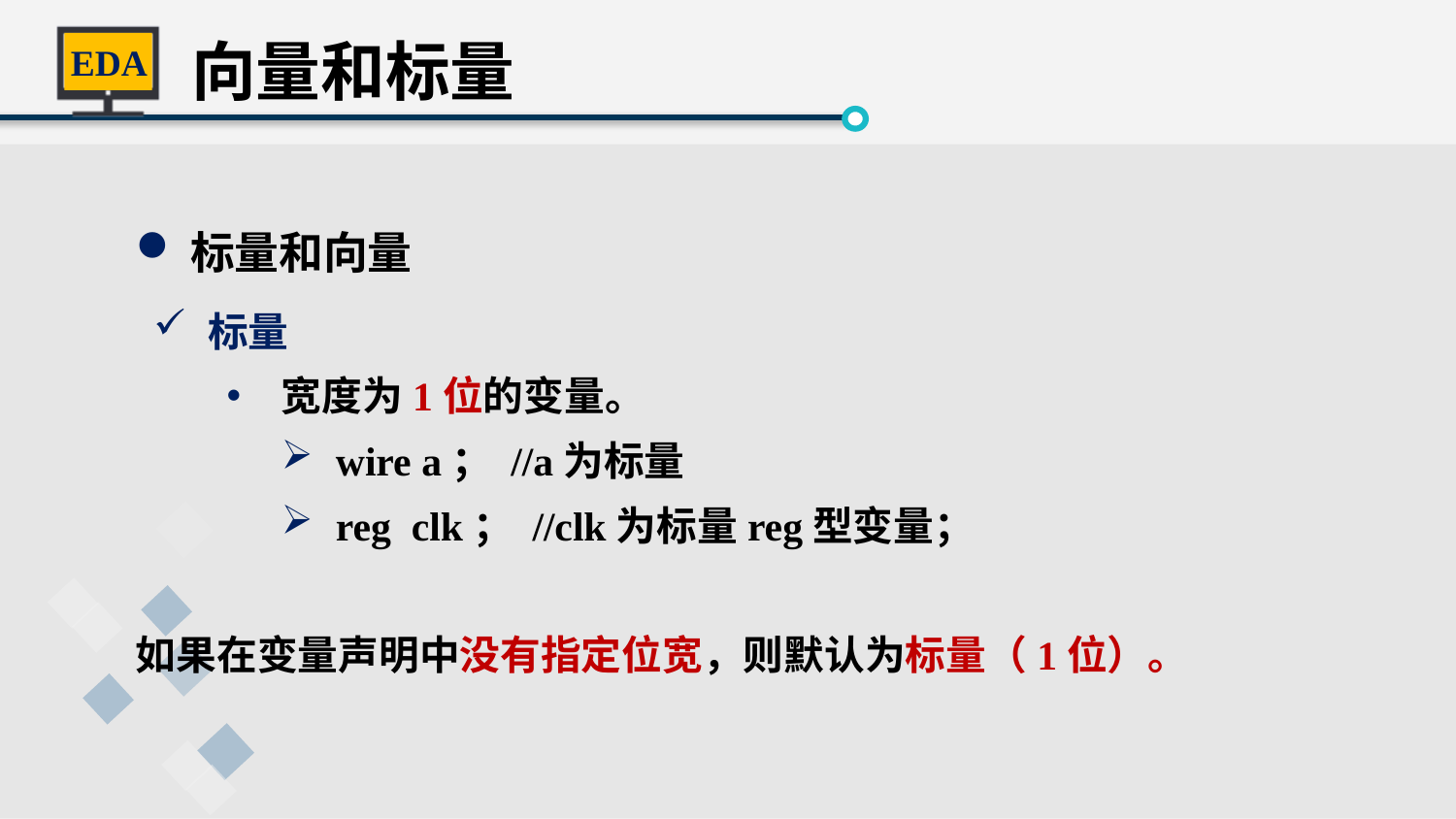

向量和标量
标量和向量
标量
宽度为1位的变量。
wire a； //a为标量
reg  clk； //clk为标量reg型变量；

如果在变量声明中没有指定位宽，则默认为标量（1位）。